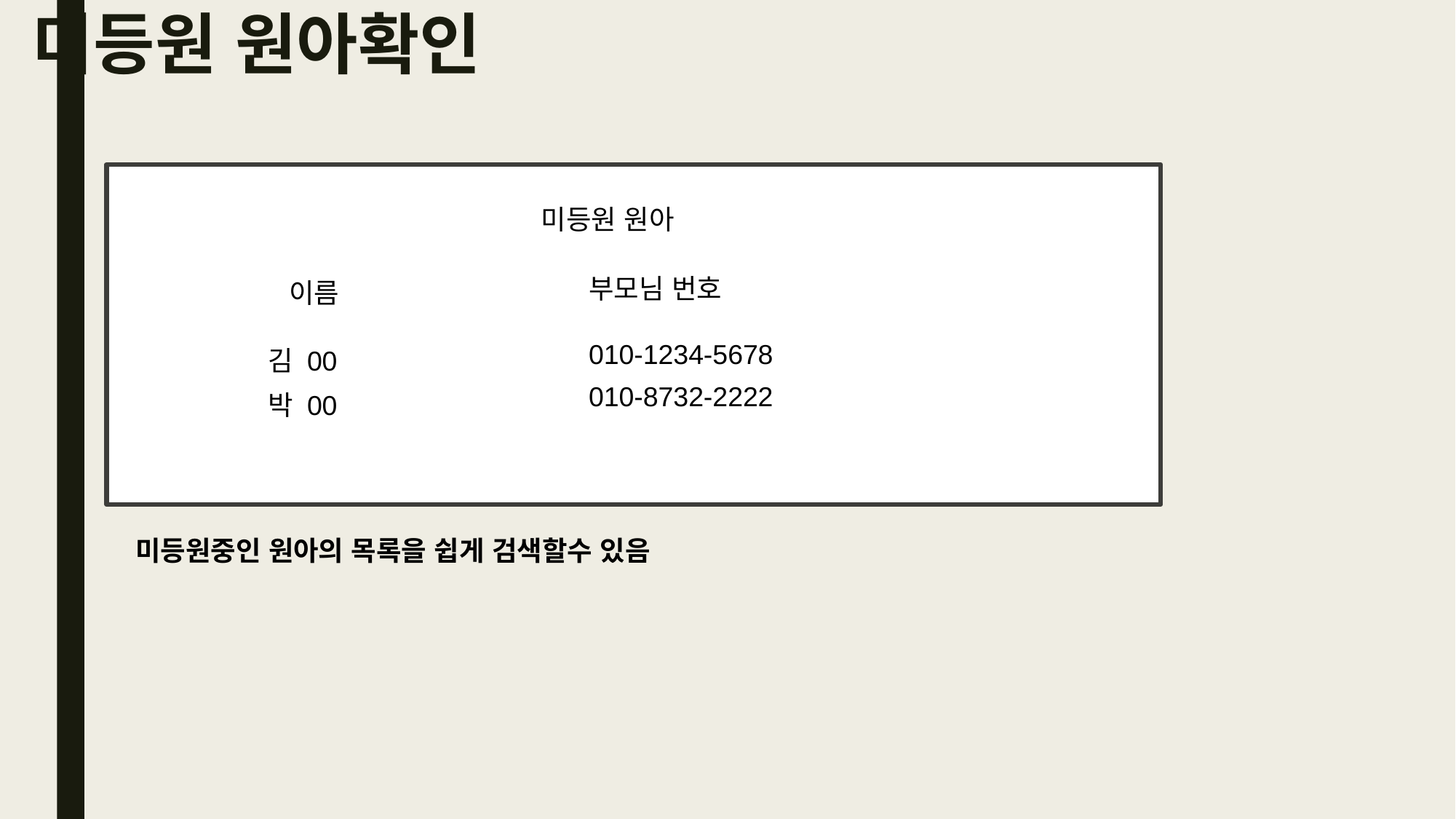

# 미등원 원아확인

미등원 원아
부모님 번호
이름
010-1234-5678
김 00
010-8732-2222
박 00
미등원중인 원아의 목록을 쉽게 검색할수 있음